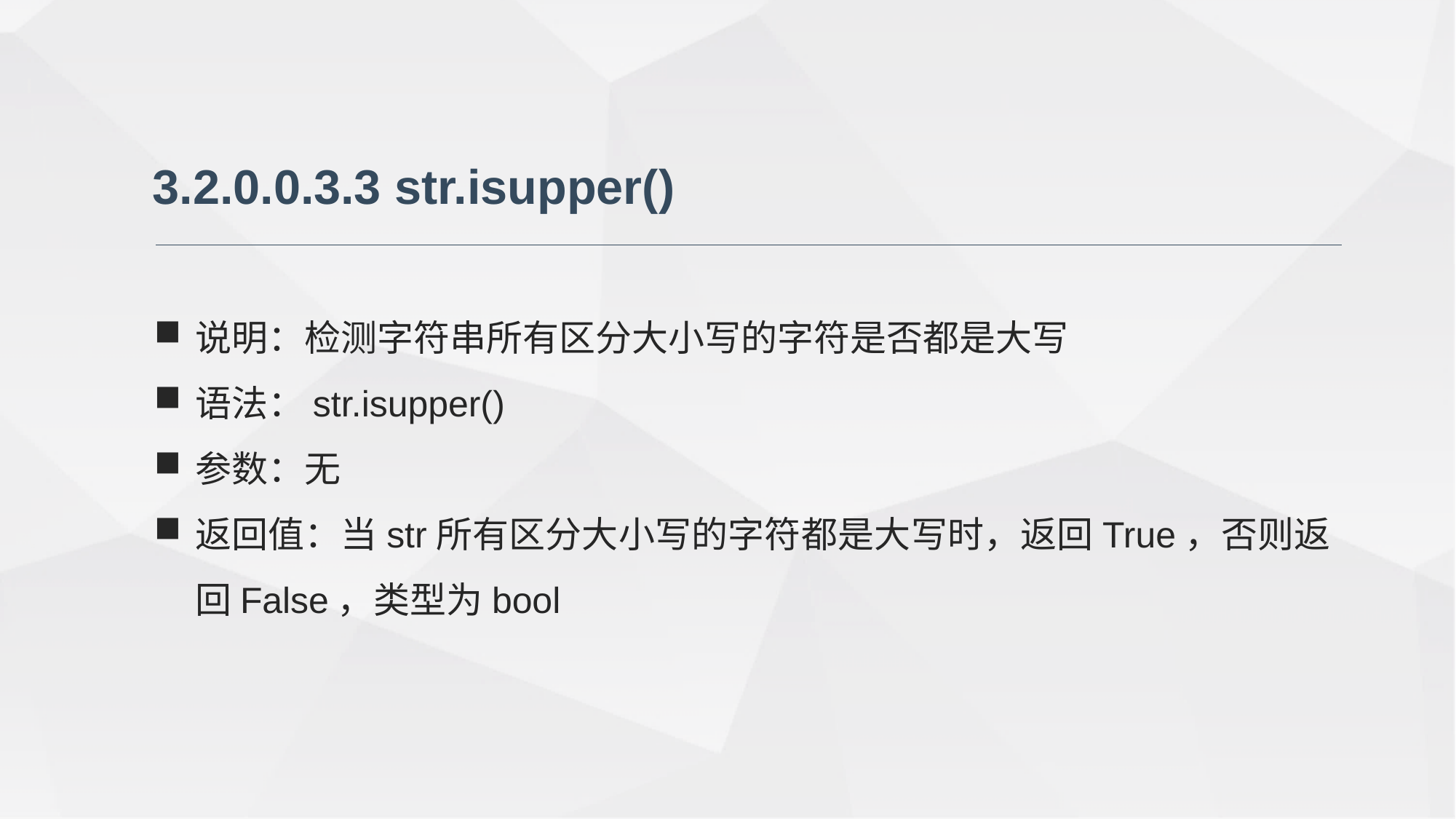

3.2.0.0.3.3 str.isupper()
说明：检测字符串所有区分大小写的字符是否都是大写
语法：str.isupper()
参数：无
返回值：当str所有区分大小写的字符都是大写时，返回True，否则返回False，类型为bool